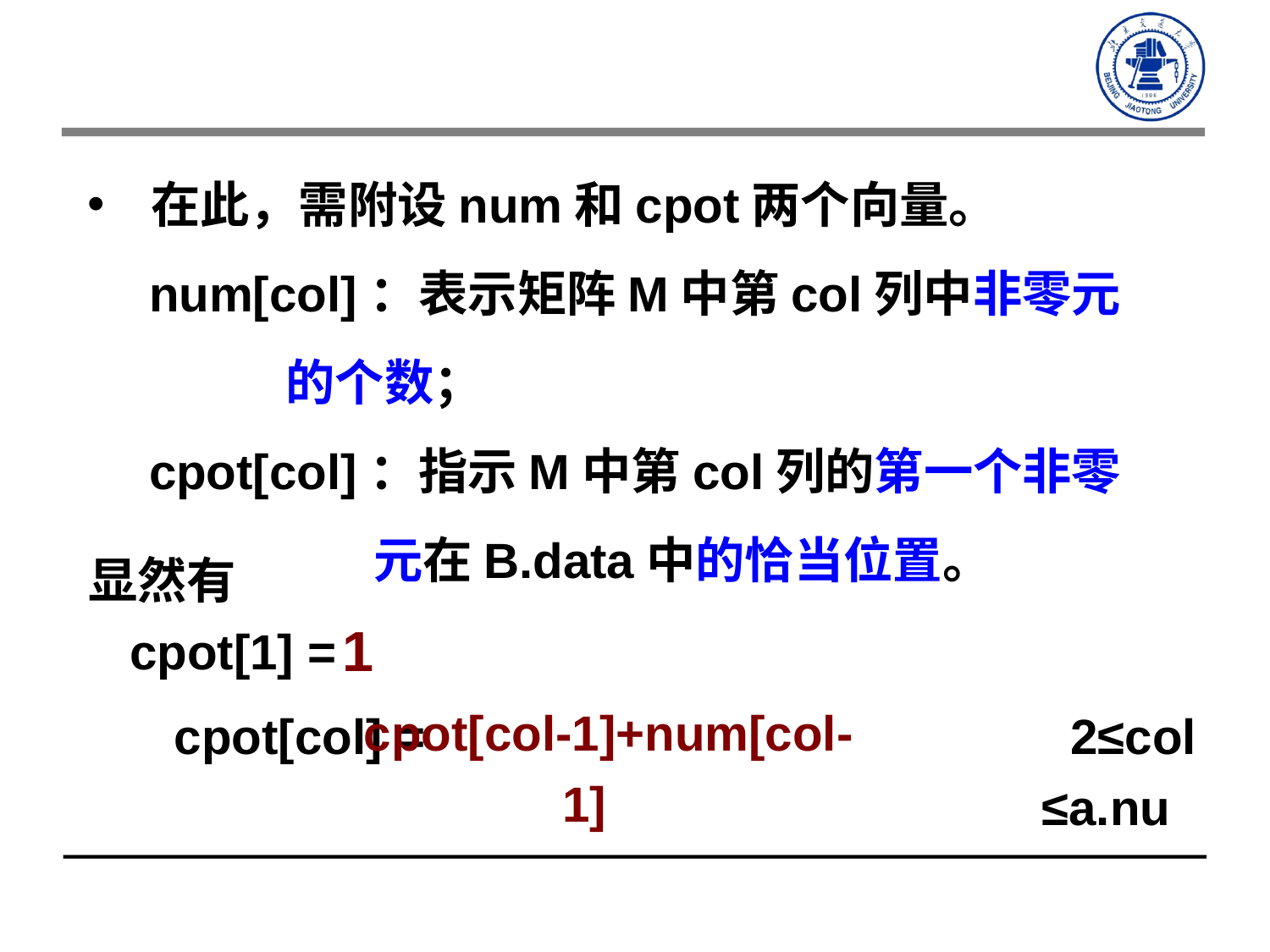

在此，需附设num和cpot两个向量。
num[col]：表示矩阵M中第col列中非零元的个数；
cpot[col]：指示M中第col列的第一个非零元在B.data中的恰当位置。
显然有
   cpot[1] =
1
cpot[col-1]+num[col-1]
 cpot[col] =                                               2≤col ≤a.nu